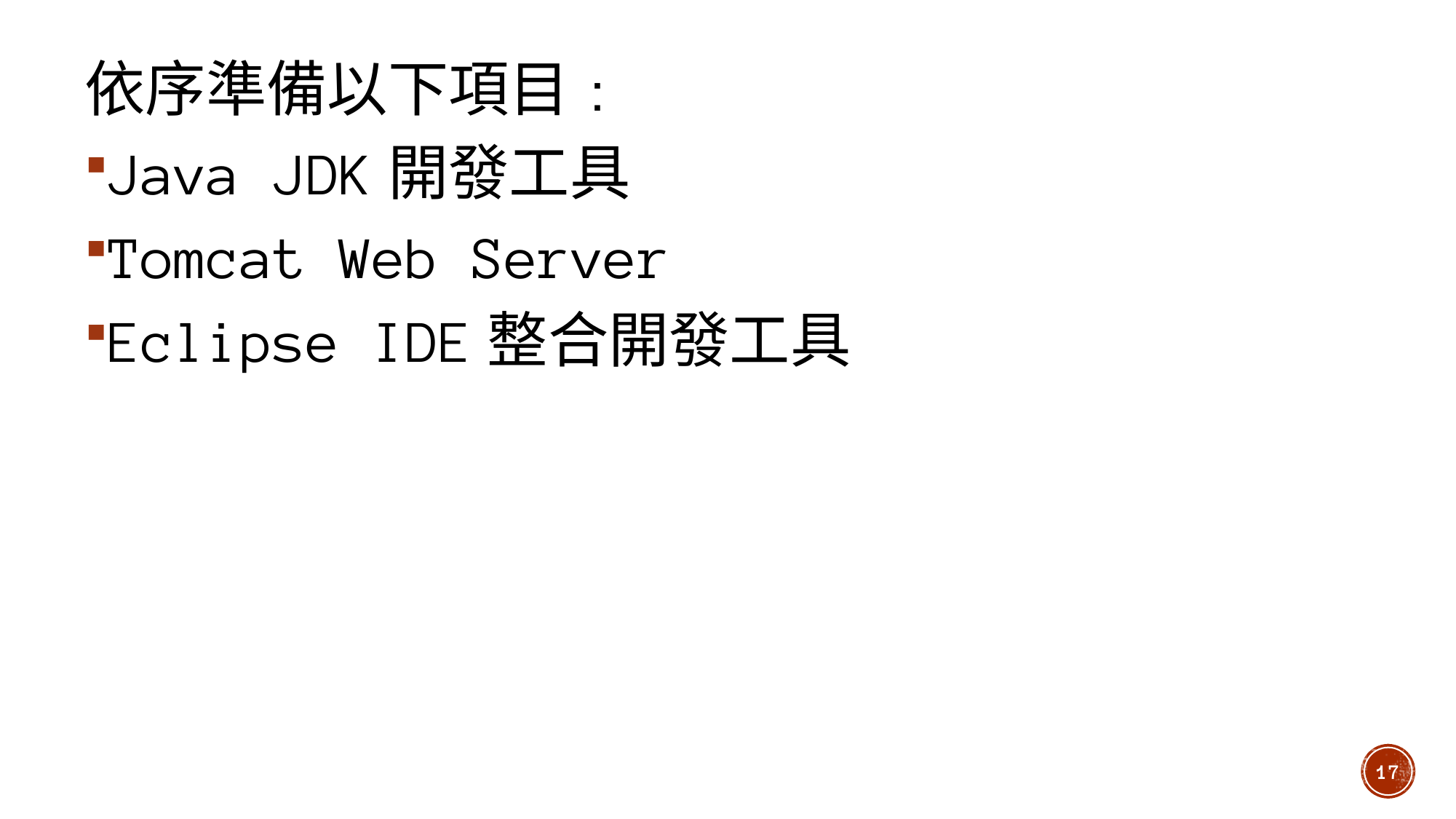

依序準備以下項目:
Java JDK開發工具
Tomcat Web Server
Eclipse IDE整合開發工具
17